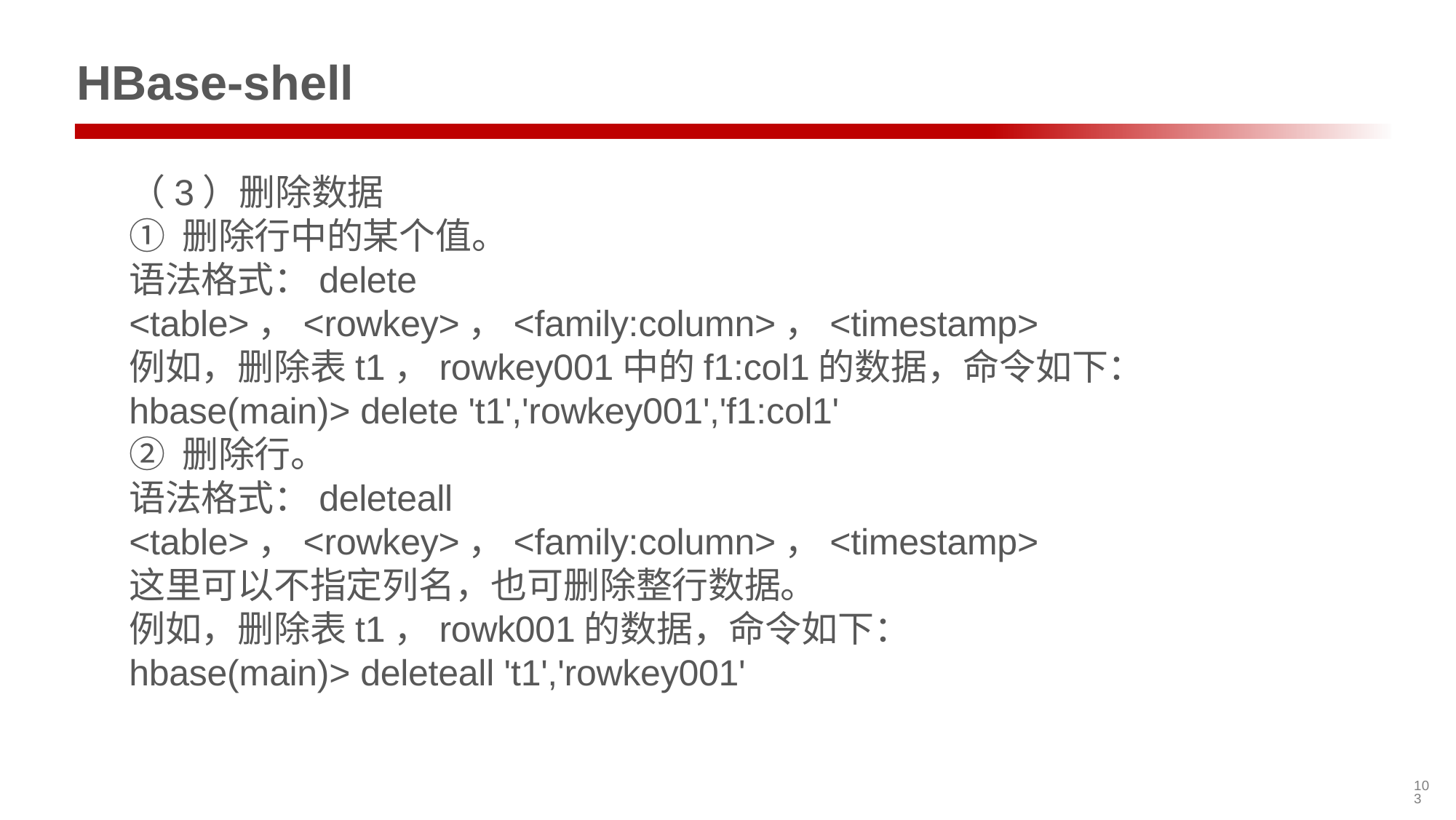

# HBase-shell

（3）删除数据
① 删除行中的某个值。
语法格式：delete <table>，<rowkey>，<family:column>，<timestamp>
例如，删除表t1，rowkey001中的f1:col1的数据，命令如下：
hbase(main)> delete 't1','rowkey001','f1:col1'
② 删除行。
语法格式：deleteall <table>，<rowkey>，<family:column>，<timestamp>
这里可以不指定列名，也可删除整行数据。
例如，删除表t1，rowk001的数据，命令如下：
hbase(main)> deleteall 't1','rowkey001'
103